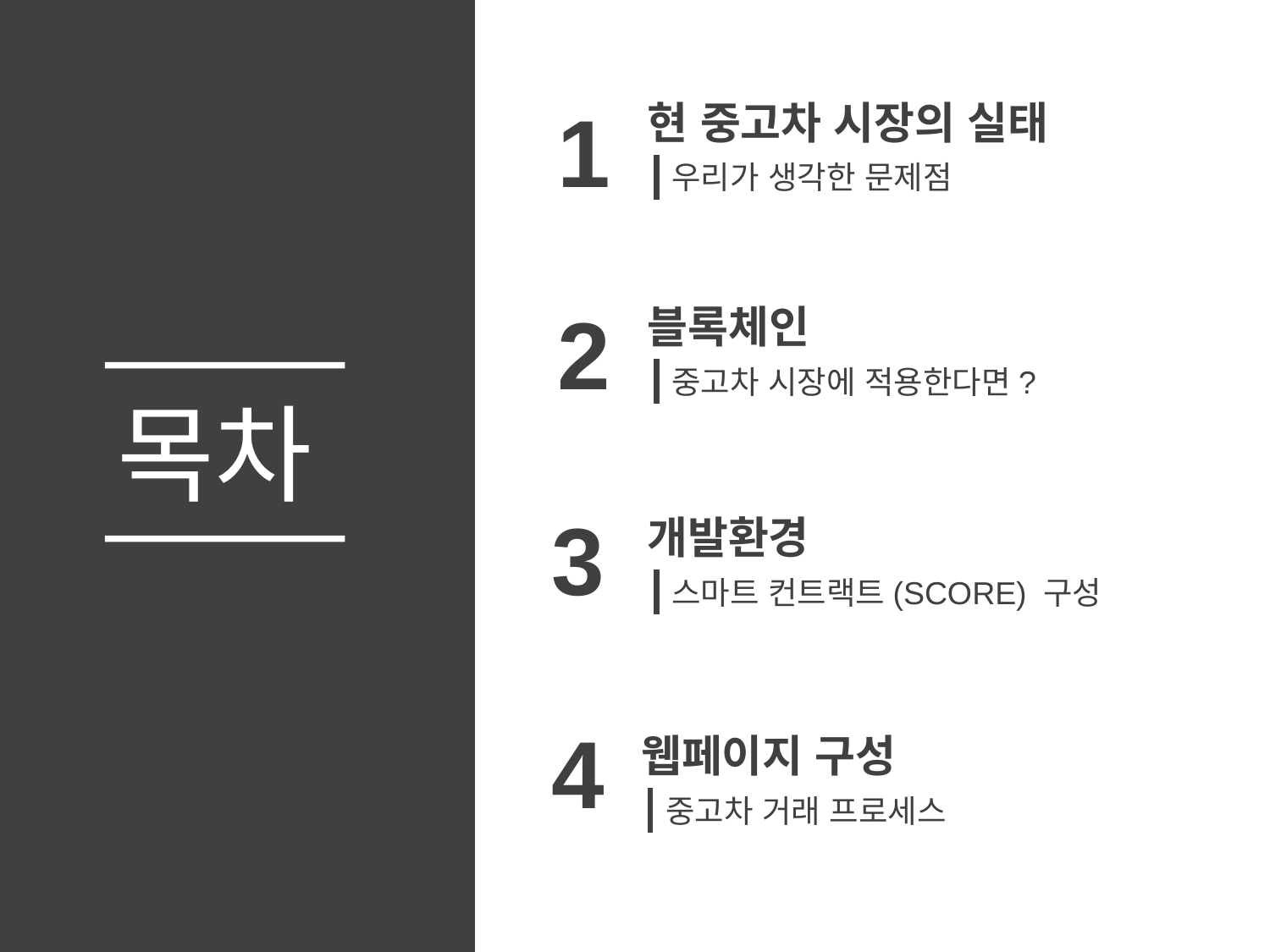

1
현 중고차 시장의 실태
우리가 생각한 문제점
2
블록체인
중고차 시장에 적용한다면?

목차
3
개발환경

스마트 컨트랙트(SCORE) 구성
4
웹페이지 구성
중고차 거래 프로세스